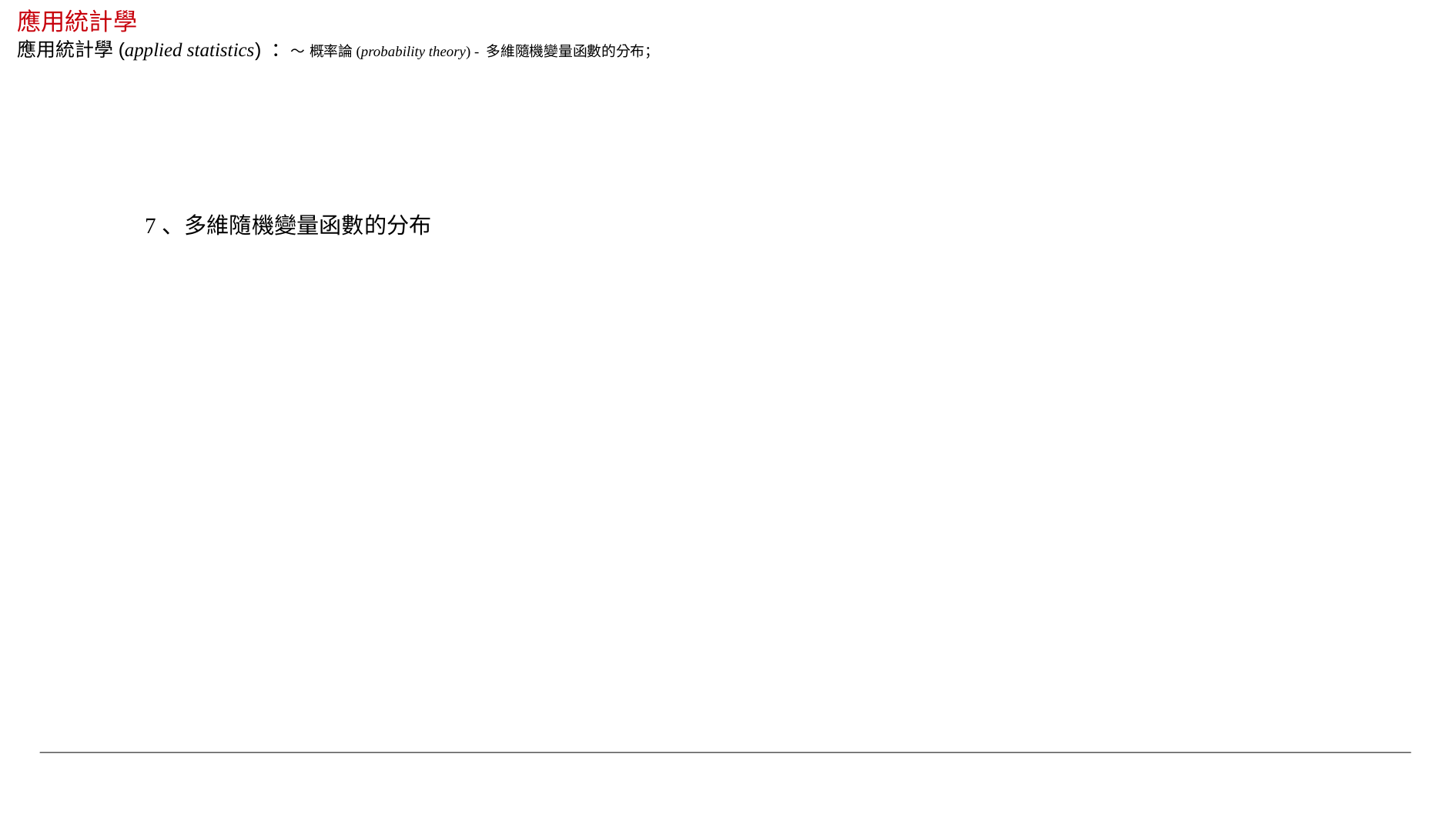

應用統計學
應用統計學(applied statistics) ：～ 概率論(probability theory) - 多維隨機變量函數的分布；
7、多維隨機變量函數的分布